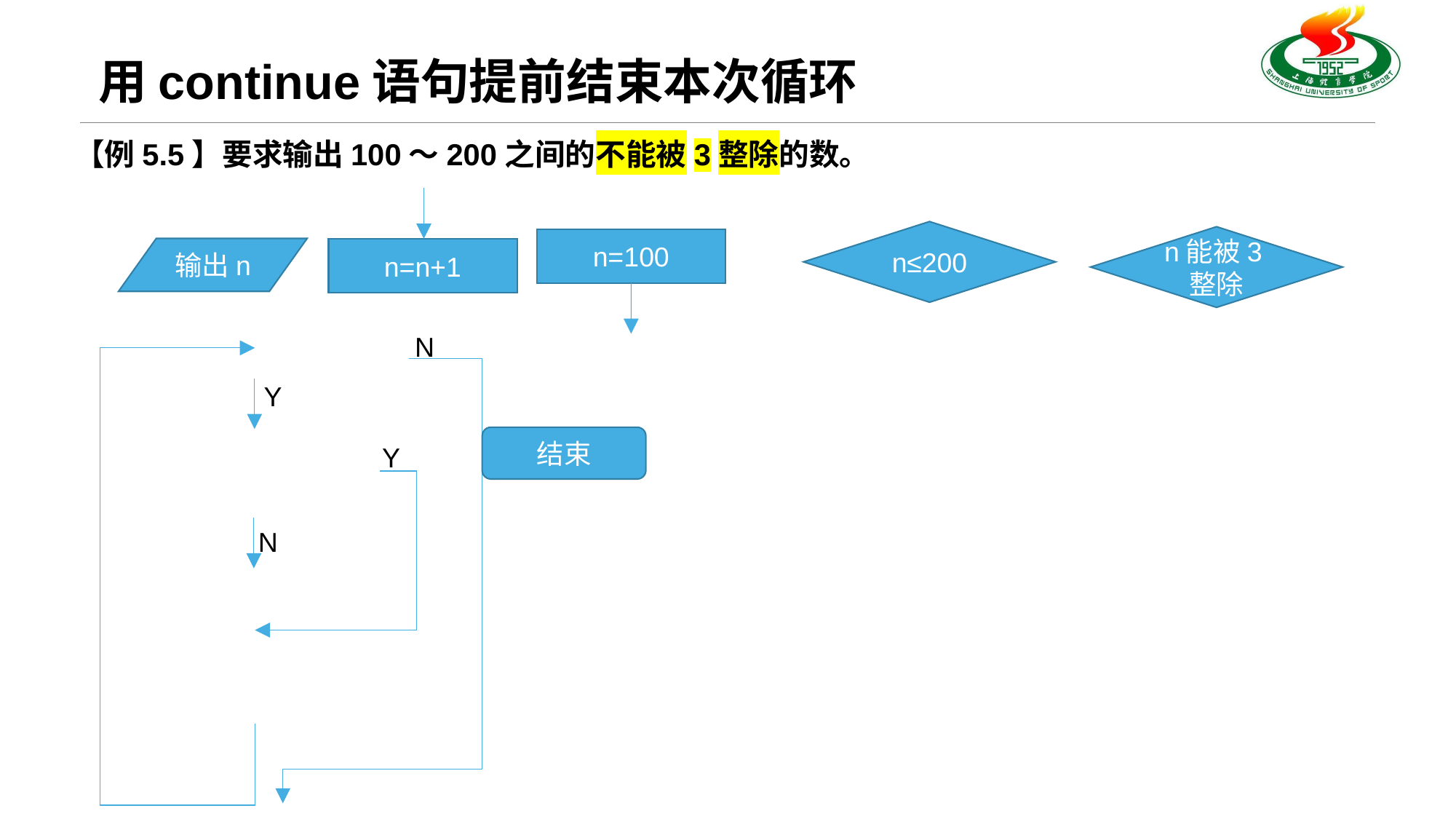

# 用continue语句提前结束本次循环
【例5.5】要求输出100～200之间的不能被3整除的数。
n=n+1
n≤200
n能被3整除
n=100
输出n
N

Y
结束
Y

N